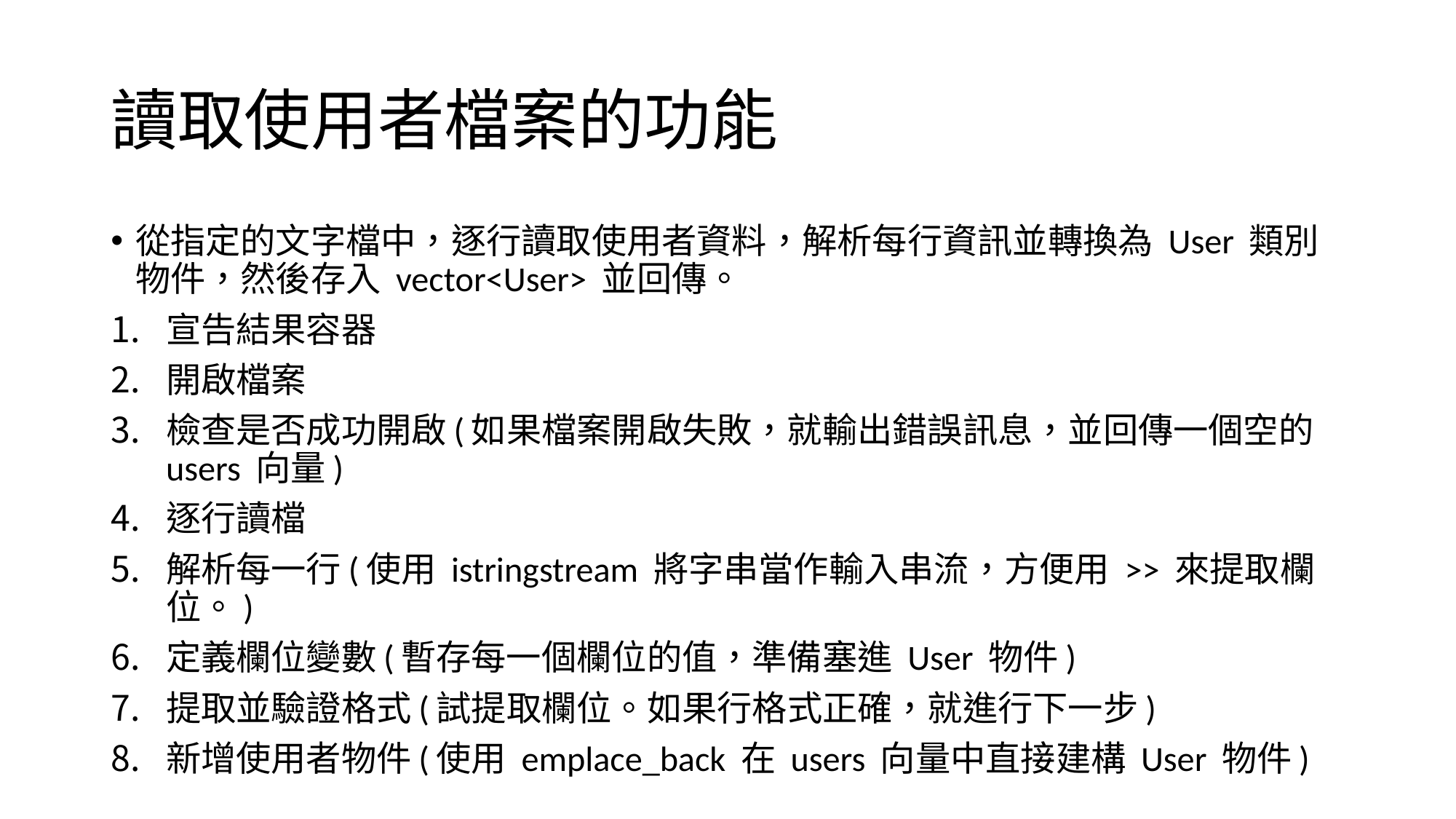

# 讀取使用者檔案的功能
從指定的文字檔中，逐行讀取使用者資料，解析每行資訊並轉換為 User 類別物件，然後存入 vector<User> 並回傳。
宣告結果容器
開啟檔案
檢查是否成功開啟(如果檔案開啟失敗，就輸出錯誤訊息，並回傳一個空的 users 向量)
逐行讀檔
解析每一行(使用 istringstream 將字串當作輸入串流，方便用 >> 來提取欄位。)
定義欄位變數(暫存每一個欄位的值，準備塞進 User 物件)
提取並驗證格式(試提取欄位。如果行格式正確，就進行下一步)
新增使用者物件(使用 emplace_back 在 users 向量中直接建構 User 物件)